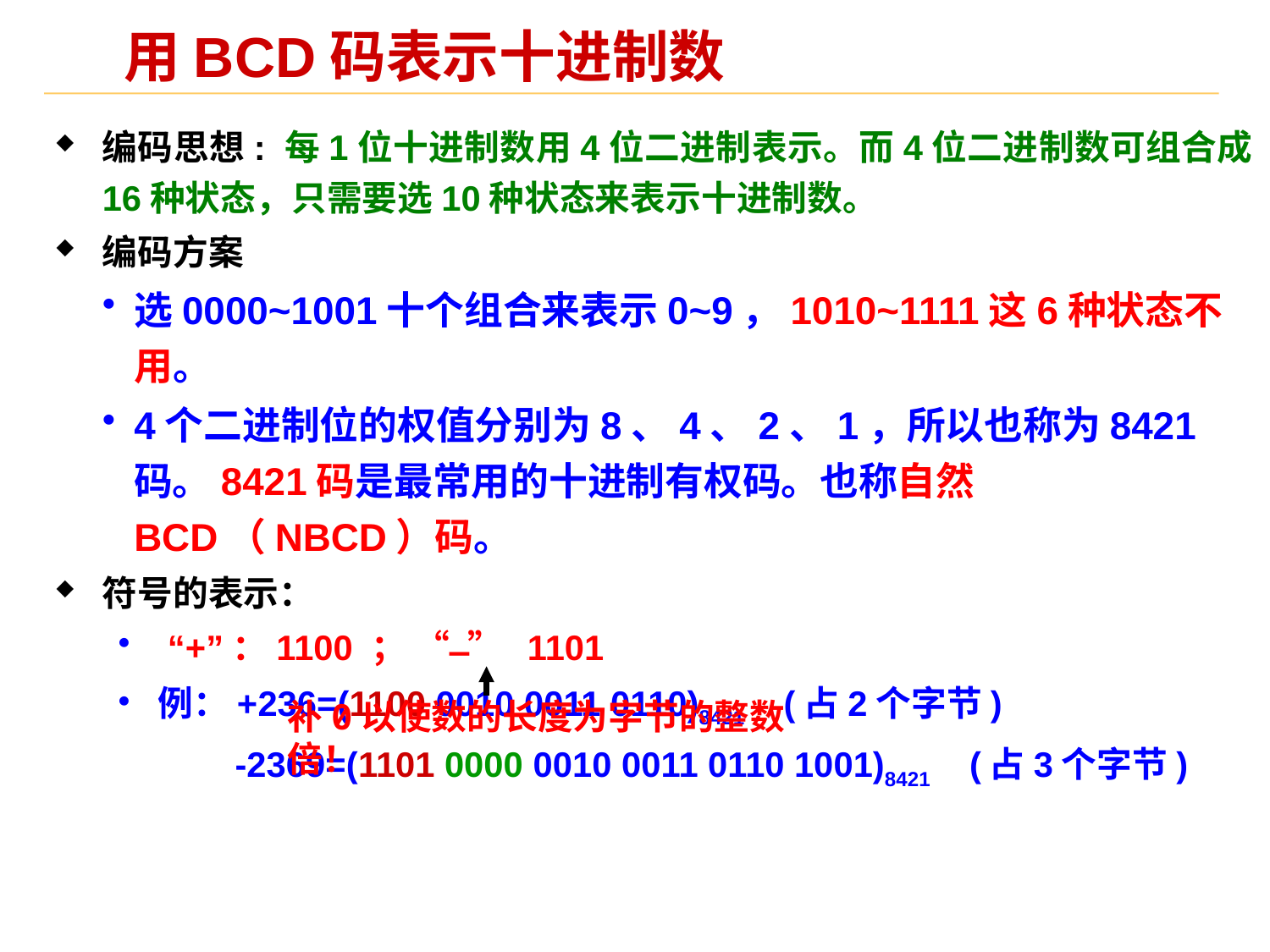

# 用BCD码表示十进制数
编码思想: 每1位十进制数用4位二进制表示。而4位二进制数可组合成16种状态，只需要选10种状态来表示十进制数。
编码方案
选0000~1001十个组合来表示0~9，1010~1111这6种状态不用。
4个二进制位的权值分别为8、4、2、1，所以也称为8421码。8421码是最常用的十进制有权码。也称自然BCD（NBCD）码。
符号的表示：
 “+”：1100 ； “ ̶ ”  1101
例：+236=(1100 0010 0011 0110)8421    (占2个字节)
            -2369=(1101 0000 0010 0011 0110 1001)8421    (占3个字节)

补0以使数的长度为字节的整数倍！
28